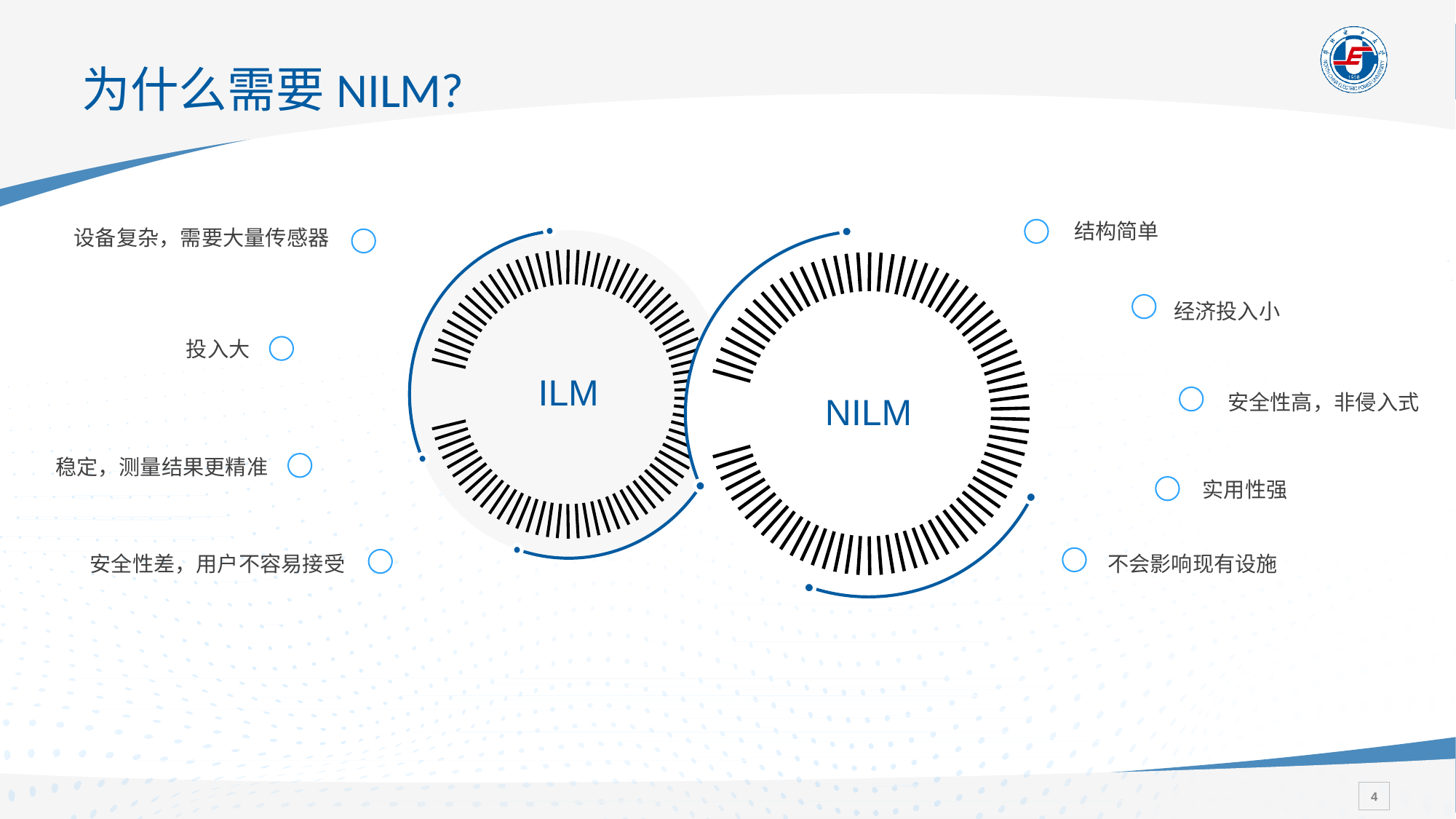

为什么需要NILM?
结构简单
设备复杂，需要大量传感器

||||||||||||||||||||||||||||||||||||||||||||||||||||||||||||||||||||||||||||||||

||||||||||||||||||||||||||||||||||||||||||||||||||||||||||||||||||||||||||||||||

经济投入小

投入大

ILM
安全性高，非侵入式
NILM

稳定，测量结果更精准

实用性强

不会影响现有设施
安全性差，用户不容易接受